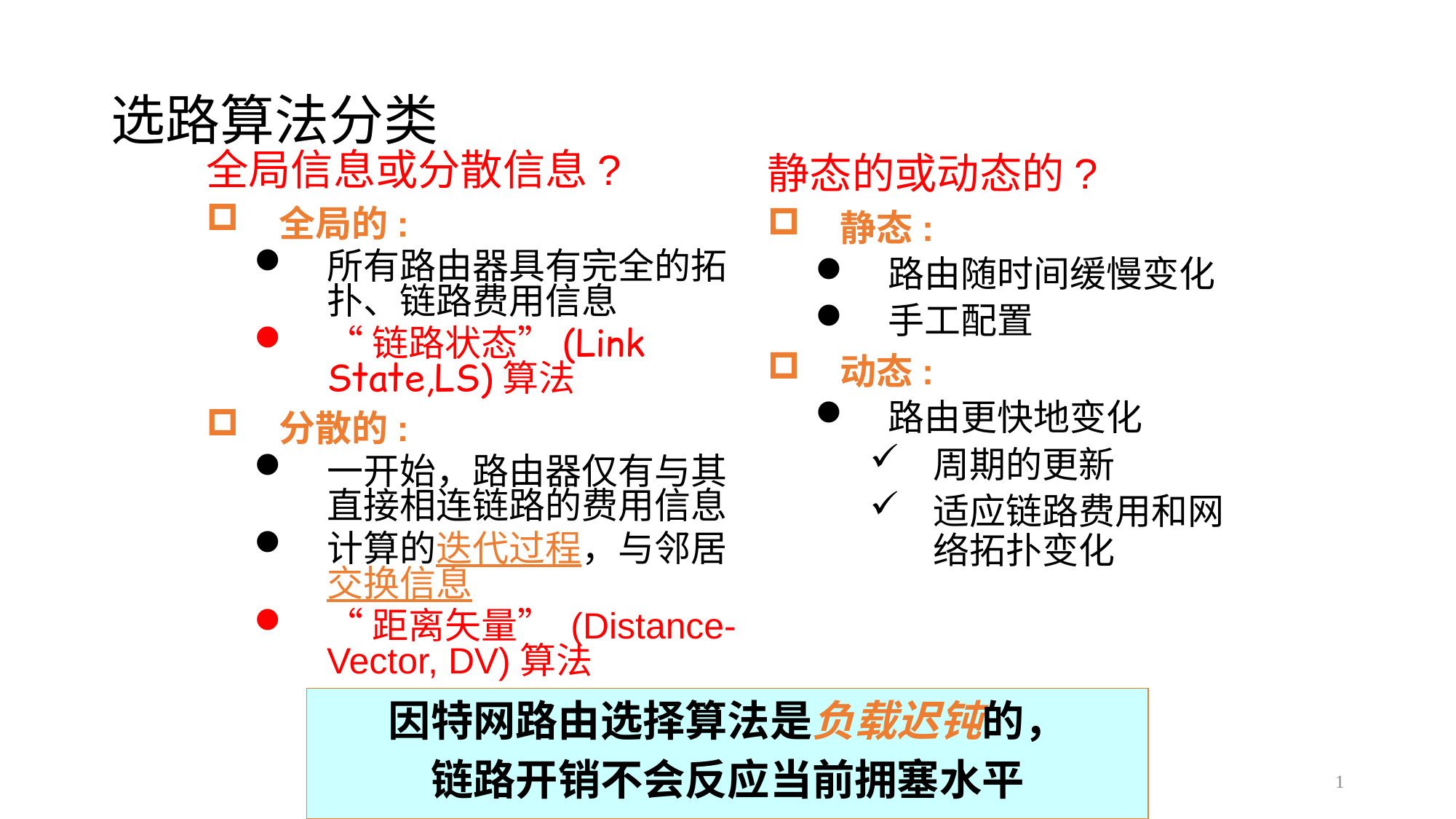

# 选路算法分类
静态的或动态的?
静态:
路由随时间缓慢变化
手工配置
动态:
路由更快地变化
周期的更新
适应链路费用和网络拓扑变化
全局信息或分散信息?
全局的:
所有路由器具有完全的拓扑、链路费用信息
“链路状态”(Link State,LS)算法
分散的:
一开始，路由器仅有与其直接相连链路的费用信息
计算的迭代过程，与邻居交换信息
“距离矢量” (Distance-Vector, DV)算法

因特网路由选择算法是负载迟钝的，
链路开销不会反应当前拥塞水平
网络层
1